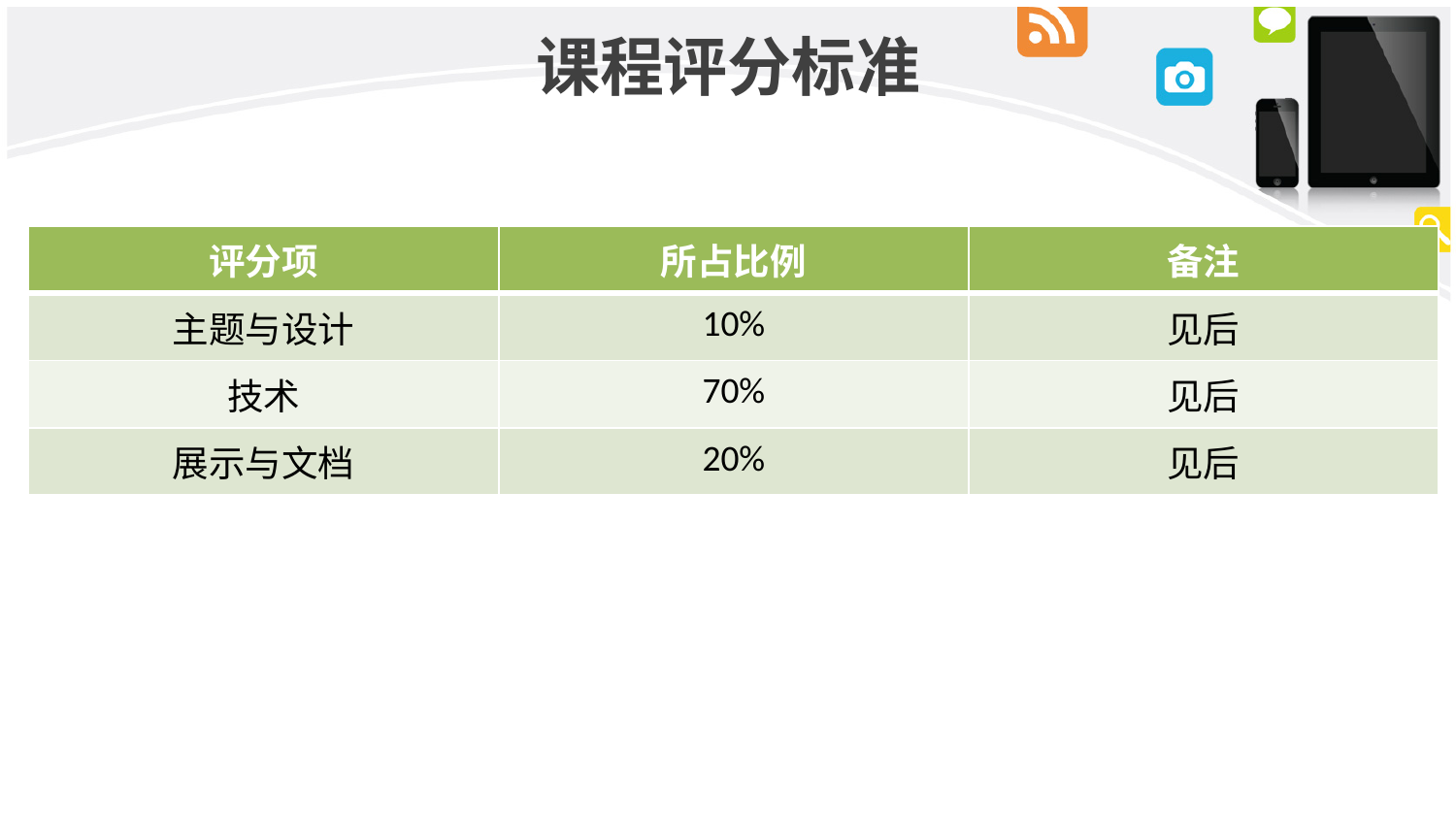

# 课程评分标准
| 评分项 | 所占比例 | 备注 |
| --- | --- | --- |
| 主题与设计 | 10% | 见后 |
| 技术 | 70% | 见后 |
| 展示与文档 | 20% | 见后 |